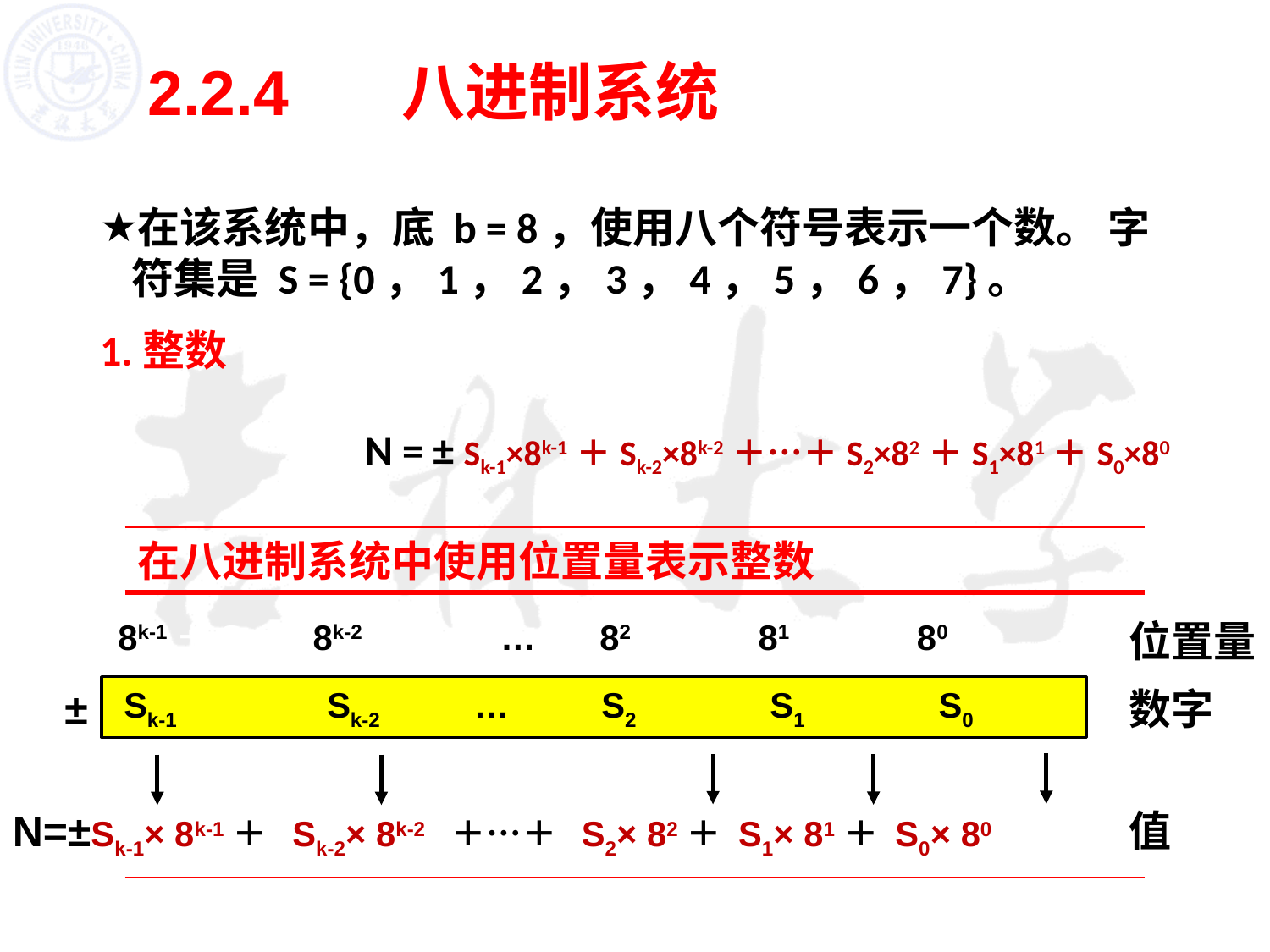

# 2.2.4	八进制系统
在该系统中，底 b = 8，使用八个符号表示一个数。 字符集是 S = {0，1，2，3，4，5，6，7}。
1.整数
N = ± Sk-1×8k-1＋Sk-2×8k-2＋…＋S2×82＋S1×81＋S0×80

在八进制系统中使用位置量表示整数
 8k-1＋Sk-2×  8k-2 ＋Sk-1    …       82＋S1×  81＋S0×  80
位置量
±
数字
 Sk-1×10k-1＋ Sk-2× 1   k-…＋     S2×1 02＋S1×1 01＋S0
N=±Sk-1× 8k-1＋  Sk-2× 8k-2   ＋…＋  S2× 82＋ S1× 81＋ S0× 80
值